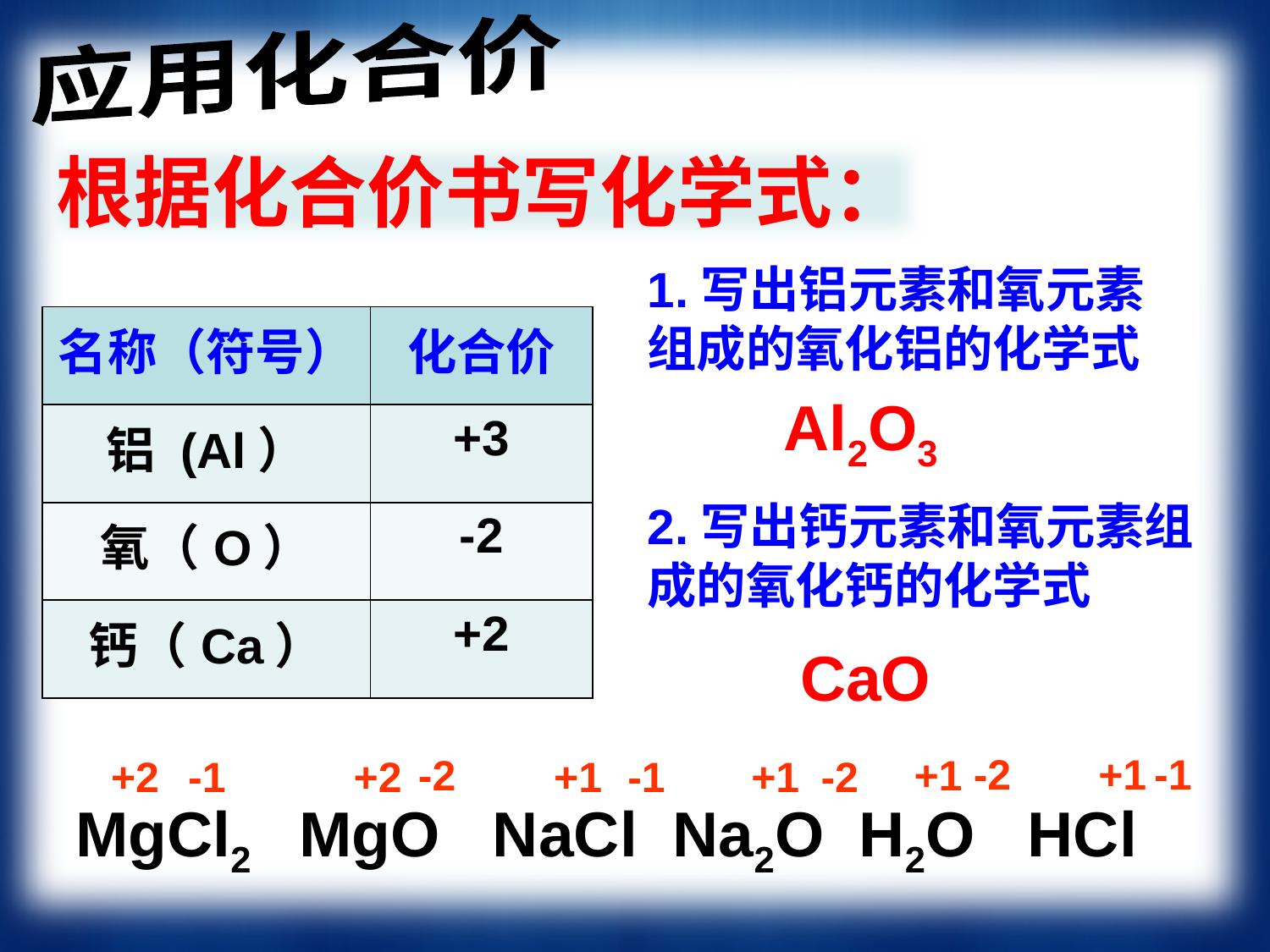

应用化合价
根据化合价书写化学式：
1.写出铝元素和氧元素
组成的氧化铝的化学式

2.写出钙元素和氧元素组成的氧化钙的化学式
| 名称（符号） | 化合价 |
| --- | --- |
| 铝 (Al） | +3 |
| 氧（O） | -2 |
| 钙（Ca） | +2 |
Al2O3
CaO

  MgCl2    MgO   NaCl  Na2O  H2O   HCl
-2
+1
-1
+1
-2
-1
+2
-1
+2
+1
+1
-2